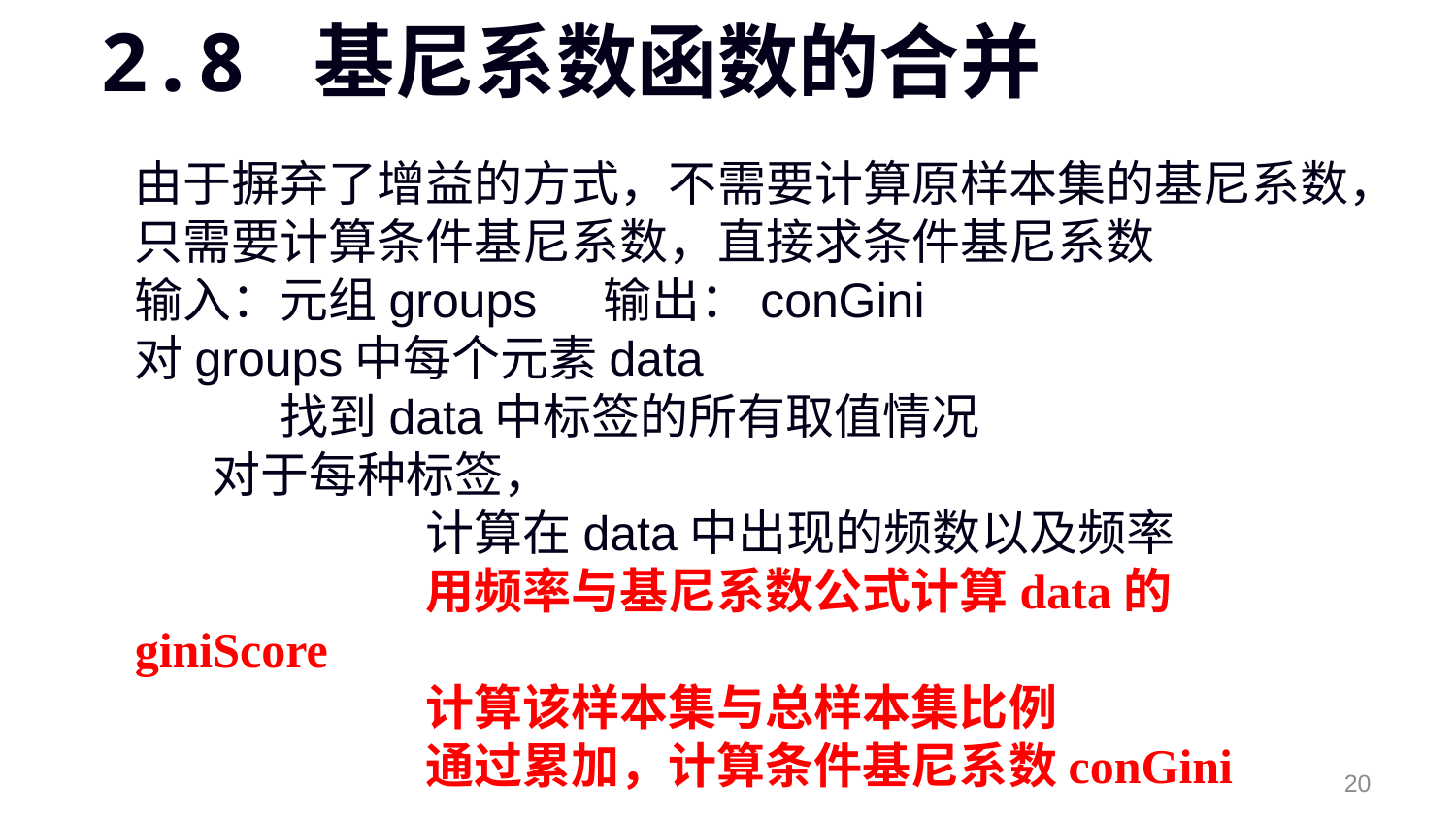

# 2.8 基尼系数函数的合并
由于摒弃了增益的方式，不需要计算原样本集的基尼系数，只需要计算条件基尼系数，直接求条件基尼系数
输入：元组groups    输出：conGini
对groups中每个元素data
	找到data中标签的所有取值情况
      对于每种标签，
		计算在data中出现的频数以及频率
		用频率与基尼系数公式计算data的giniScore
		计算该样本集与总样本集比例
		通过累加，计算条件基尼系数conGini